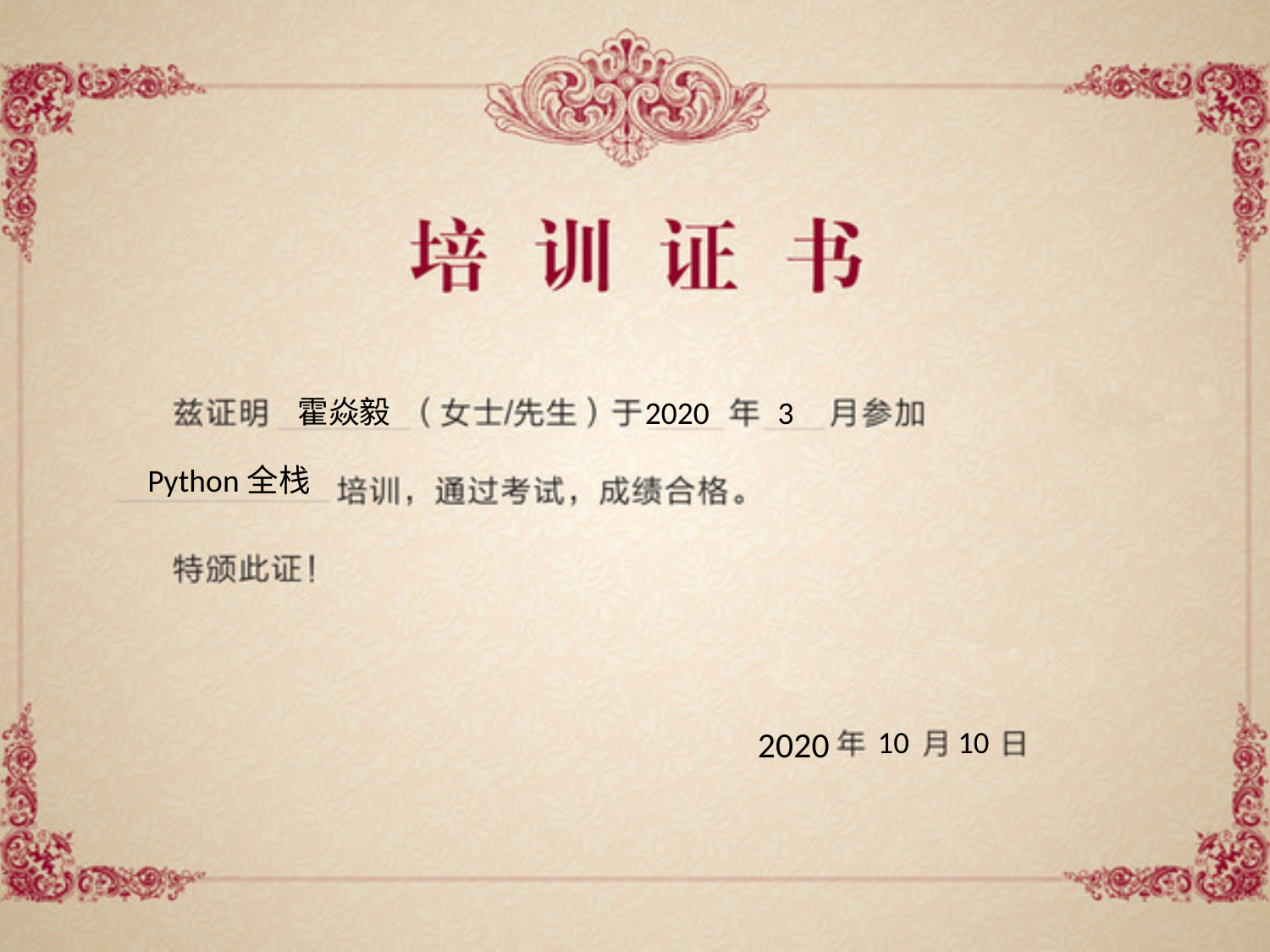

霍焱毅
2020
3
Python全栈
2020
10
10